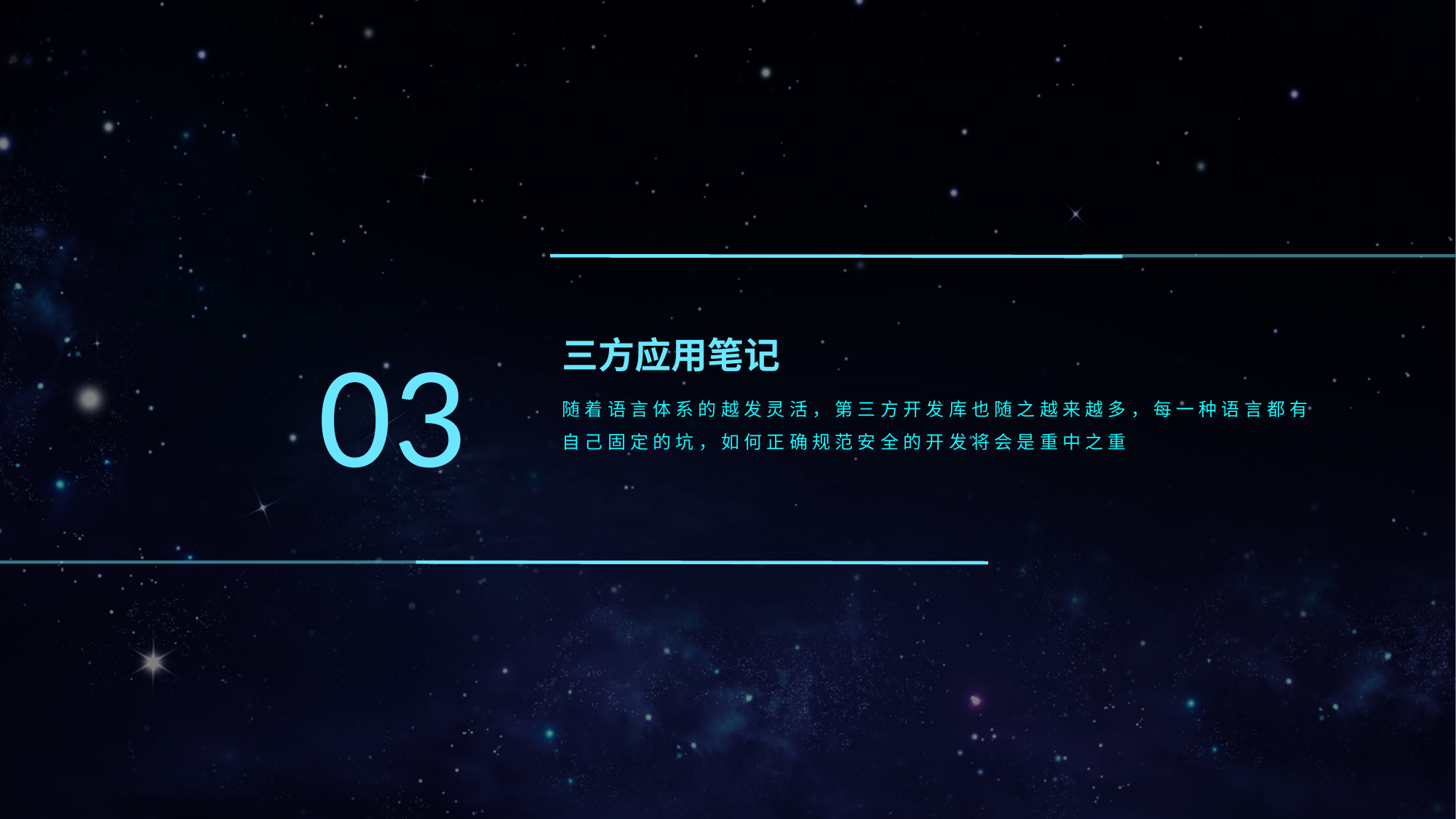

03
三方应用笔记
随着语言体系的越发灵活，第三方开发库也随之越来越多，每一种语言都有自己固定的坑，如何正确规范安全的开发将会是重中之重